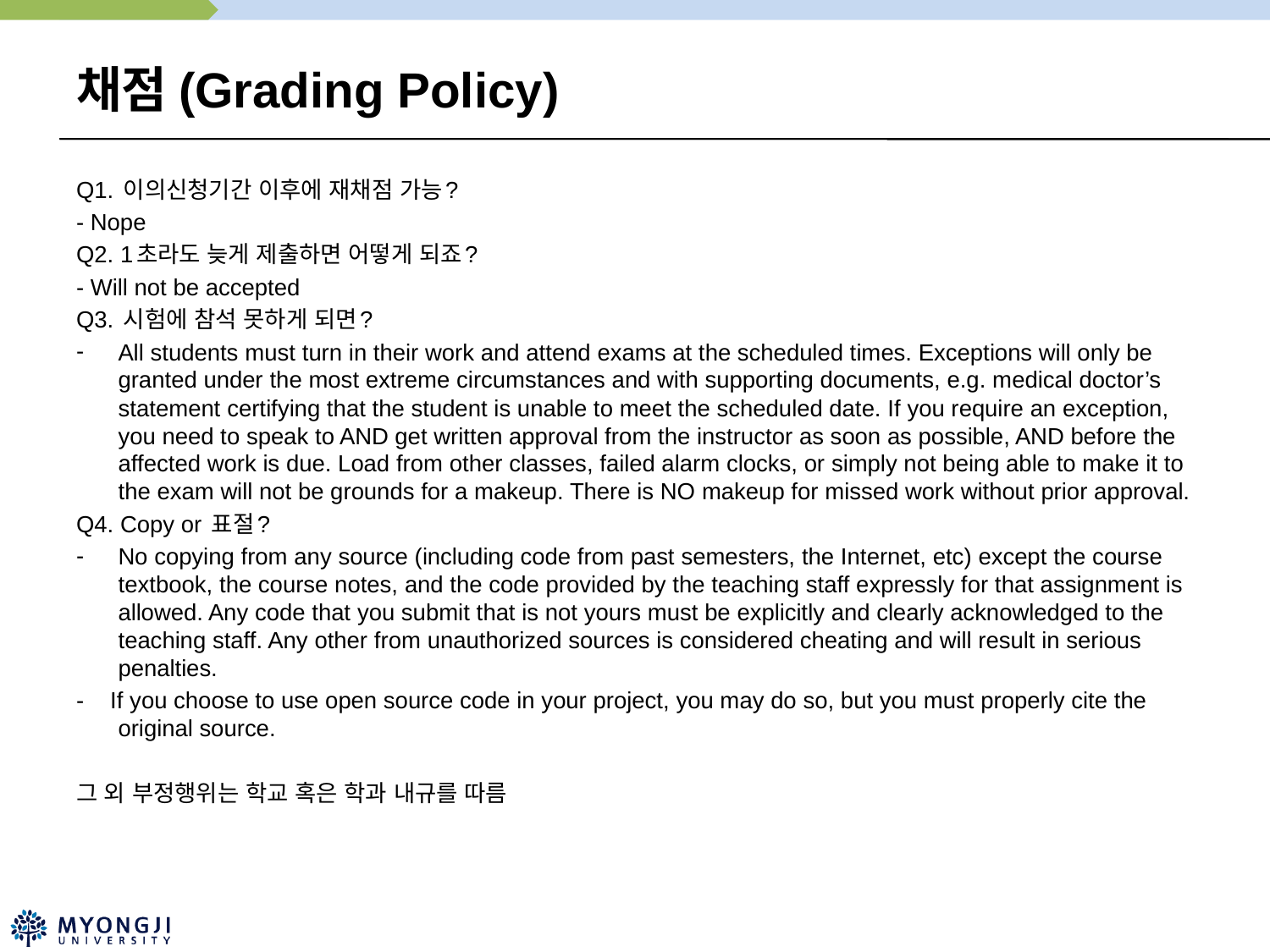

# 채점(Grading Policy)
Q1. 이의신청기간 이후에 재채점 가능?
- Nope
Q2. 1초라도 늦게 제출하면 어떻게 되죠?
- Will not be accepted
Q3. 시험에 참석 못하게 되면?
All students must turn in their work and attend exams at the scheduled times. Exceptions will only be granted under the most extreme circumstances and with supporting documents, e.g. medical doctor’s statement certifying that the student is unable to meet the scheduled date. If you require an exception, you need to speak to AND get written approval from the instructor as soon as possible, AND before the affected work is due. Load from other classes, failed alarm clocks, or simply not being able to make it to the exam will not be grounds for a makeup. There is NO makeup for missed work without prior approval.
Q4. Copy or 표절?
No copying from any source (including code from past semesters, the Internet, etc) except the course textbook, the course notes, and the code provided by the teaching staff expressly for that assignment is allowed. Any code that you submit that is not yours must be explicitly and clearly acknowledged to the teaching staff. Any other from unauthorized sources is considered cheating and will result in serious penalties.
-    If you choose to use open source code in your project, you may do so, but you must properly cite the original source.

그 외 부정행위는 학교 혹은 학과 내규를 따름